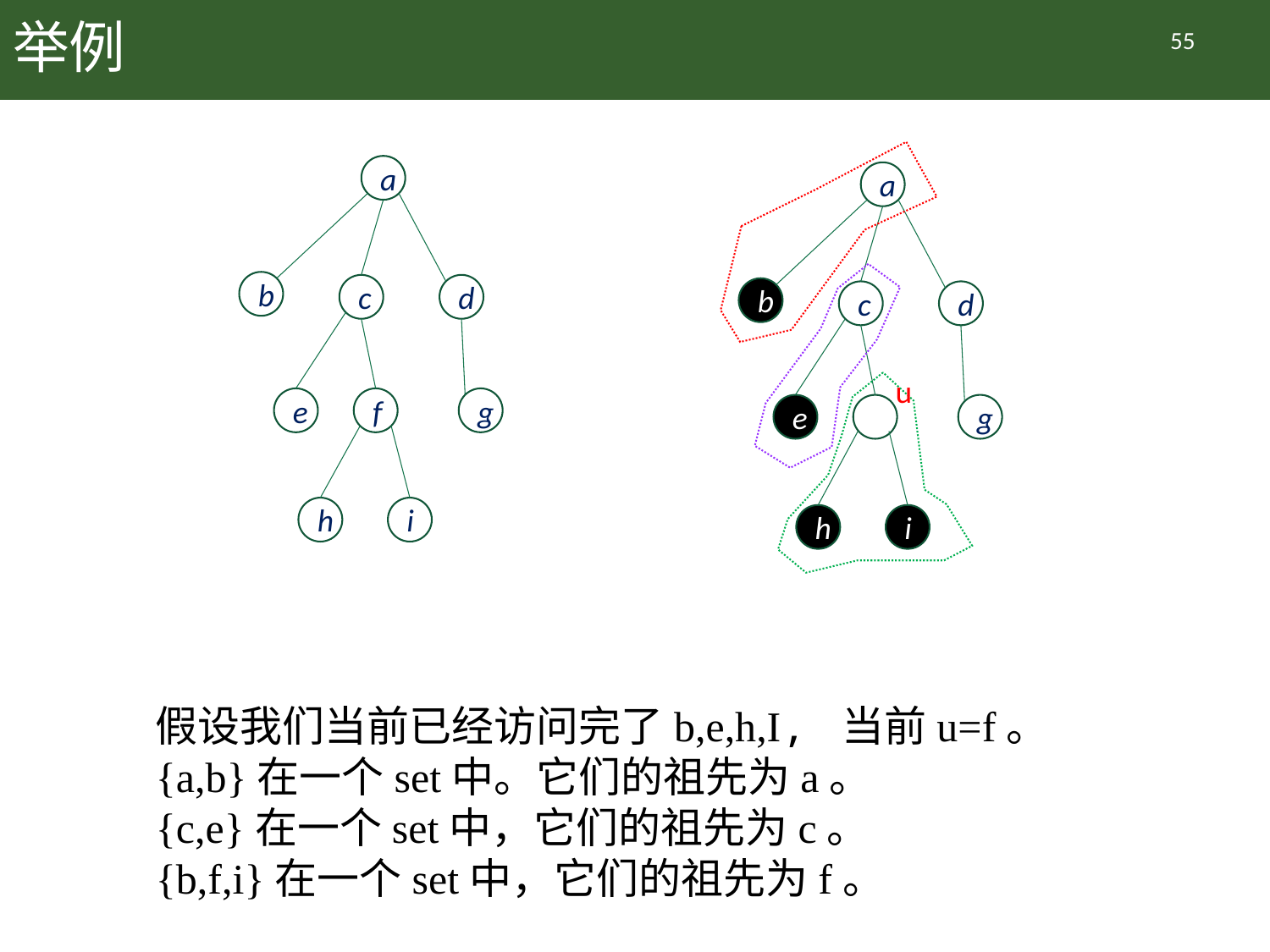

# 举例
55

a
a

b
c
d
b
c
d
u

e
f
g
e
f
g
h
i
h
i
假设我们当前已经访问完了b,e,h,I, 当前u=f。
{a,b}在一个set中。它们的祖先为a。
{c,e}在一个set中，它们的祖先为c。
{b,f,i}在一个set中，它们的祖先为f。